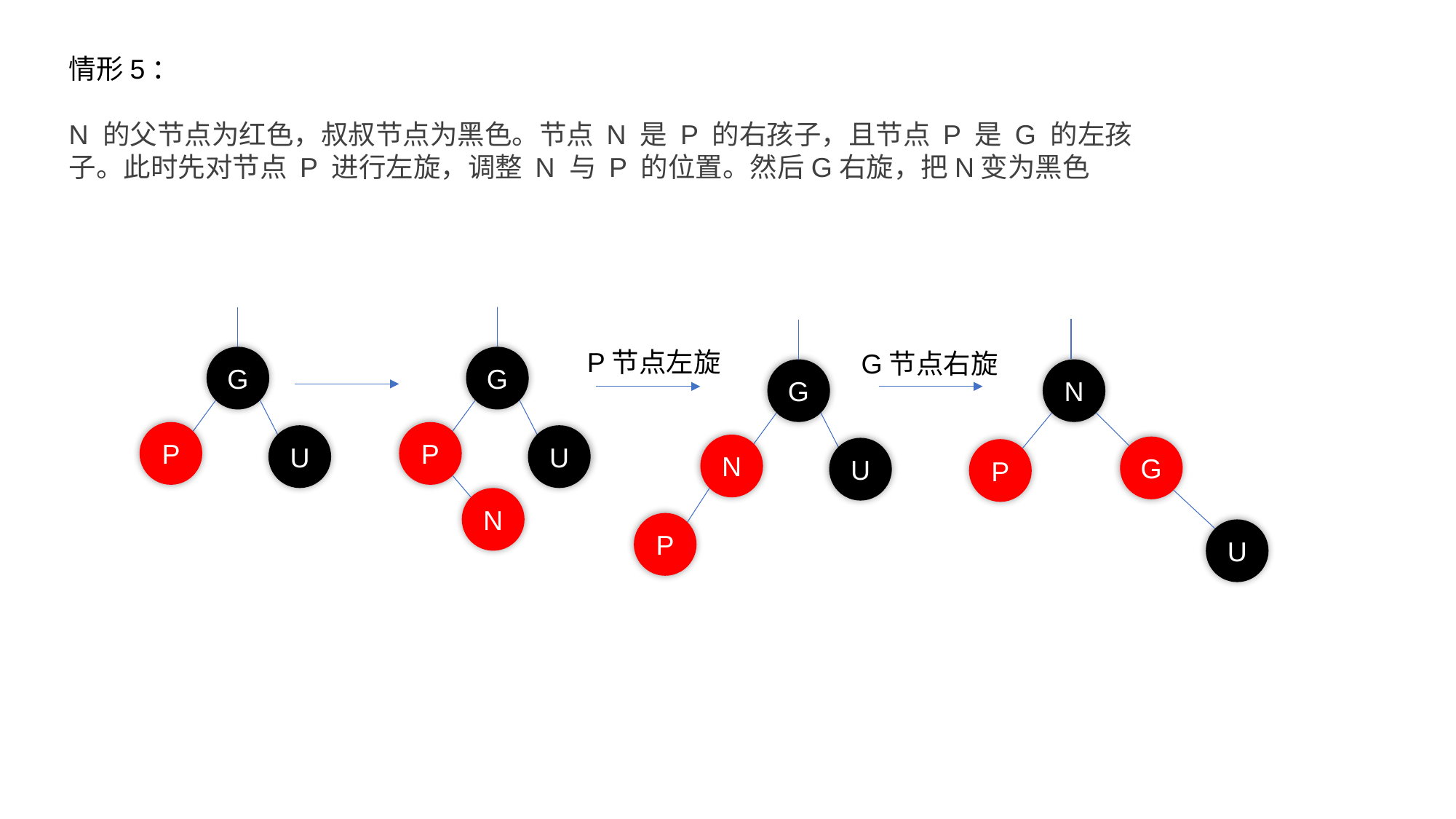

情形5：

N 的父节点为红色，叔叔节点为黑色。节点 N 是 P 的右孩子，且节点 P 是 G 的左孩子。此时先对节点 P 进行左旋，调整 N 与 P 的位置。然后G右旋，把N变为黑色
P节点左旋
G节点右旋
G
G
G
N
P
P
U
U
N
G
U
P
N
P
U